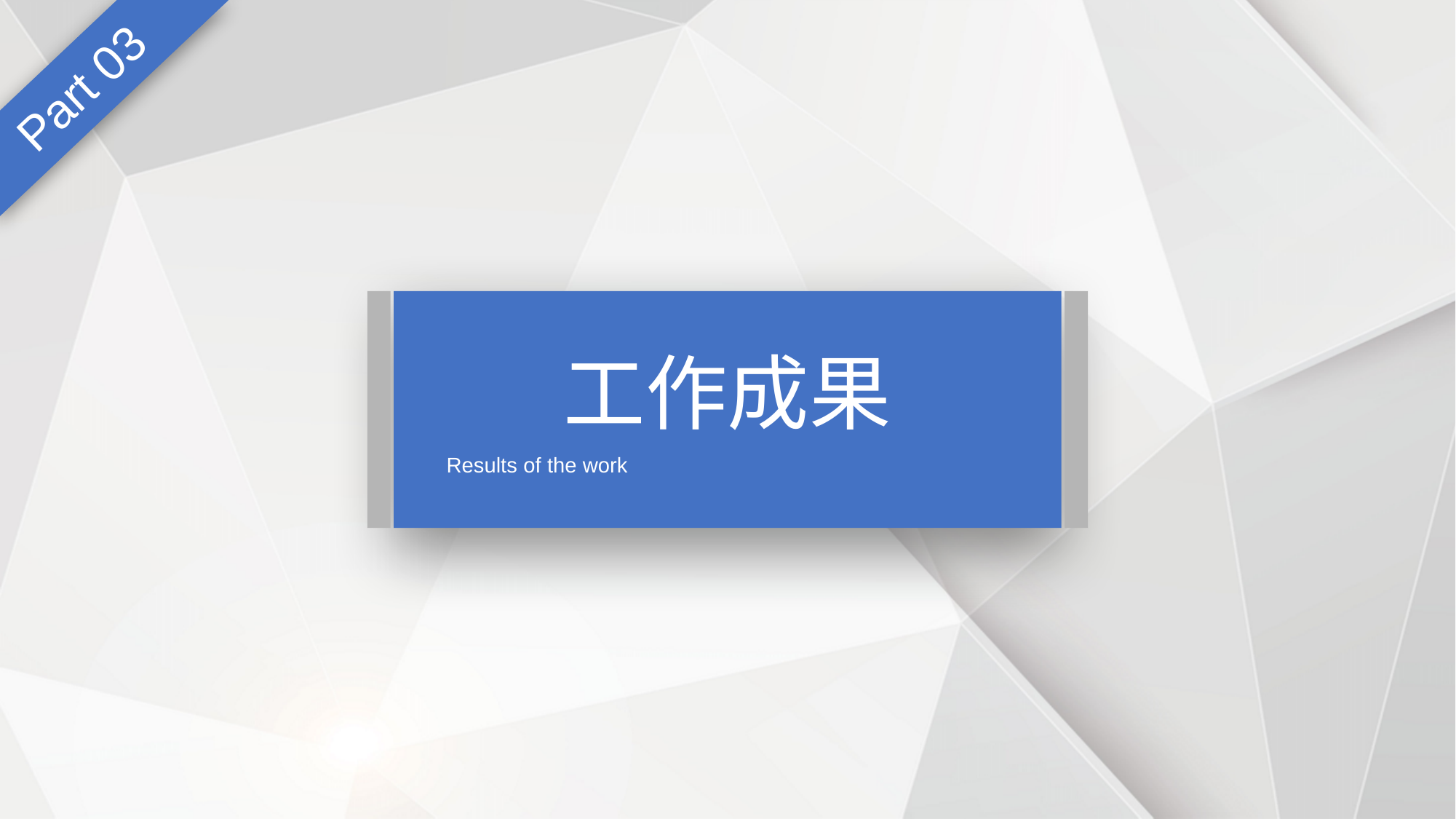

Part 03

工作成果
Results of the work